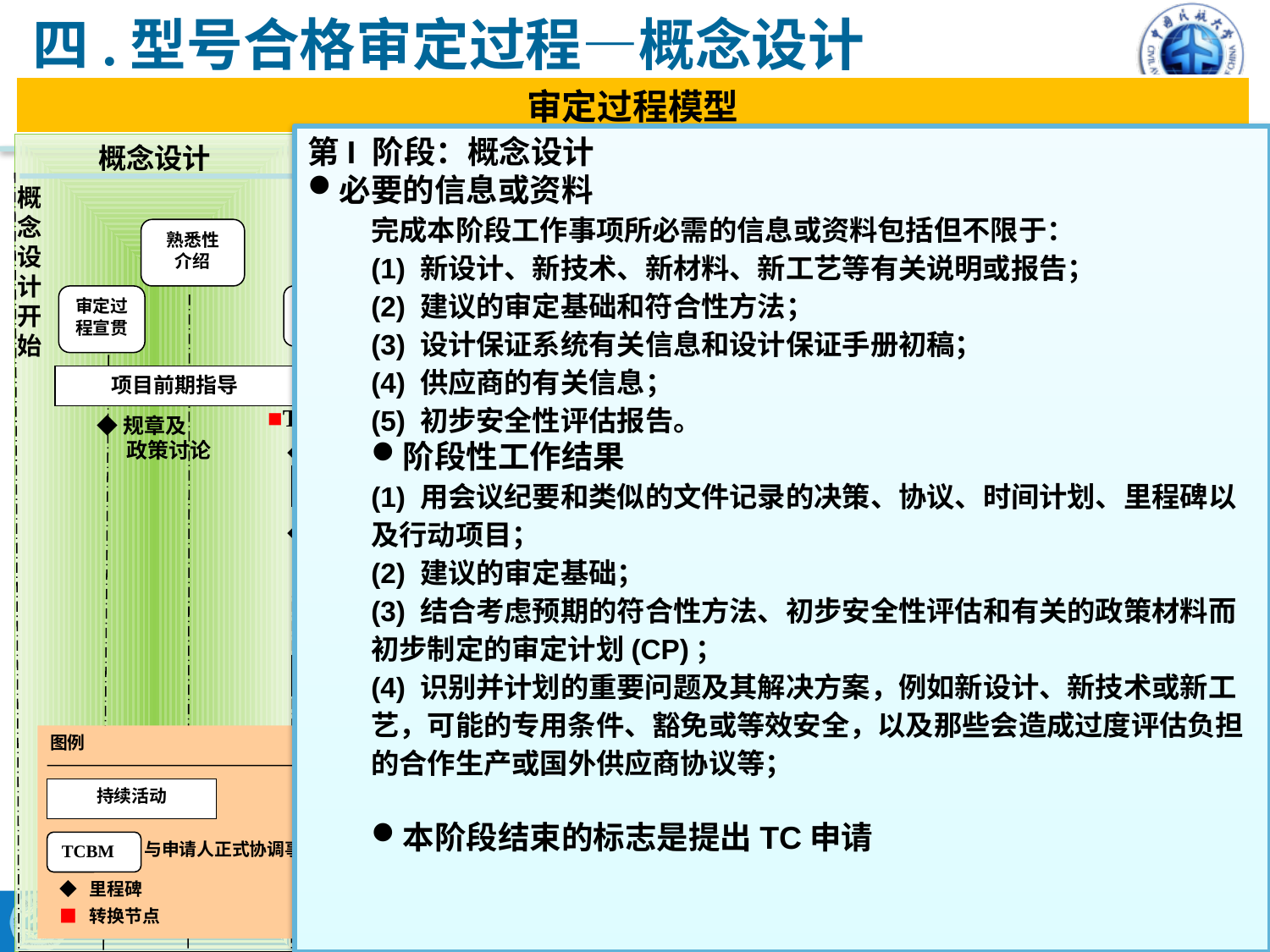

# 四.型号合格审定过程—概念设计
审定过程模型

概念设计
需求定义
符合性计划
计划实施
证后管理

概念
设计开始
熟悉性
介绍
中间TCBM
——审定基础
首飞前TCBM
产品使用结束

审定过程宣贯
首次TCBM

中间TCBM
——审定计划
最终
TCBM

项目前期指导
■TC申请

◆规章及
     政策讨论
◆提交审定计划
CAAC型号审查工作——审查组、AEG
◆预评审
型号审定（TC）■
◆受理申请
型号合格证数据单TCDS◆
◆首次TCBM准备
持续适航
◆成立审查组
适航证■
◆审定项目计划（CPP）
◆产品交付时的文件
[专项]审定计划（CP或PSCP）
产品服役
期间
◆◆问题纪要、纪要汇编

图例
■审定基础
◆确定审查组介入的范围

持续活动
ICA修订
◆监督及委派代表
◆制造符合性检查计划
TCBM
与申请人正式协调事件
证后评估
■
◆  里程碑
见实现阶段图
■  转换节点
资料保存

第I 阶段：概念设计
必要的信息或资料
完成本阶段工作事项所必需的信息或资料包括但不限于：
(1) 新设计、新技术、新材料、新工艺等有关说明或报告；
(2) 建议的审定基础和符合性方法；
(3) 设计保证系统有关信息和设计保证手册初稿；
(4) 供应商的有关信息；
(5) 初步安全性评估报告。
阶段性工作结果
(1) 用会议纪要和类似的文件记录的决策、协议、时间计划、里程碑以及行动项目；
(2) 建议的审定基础；
(3) 结合考虑预期的符合性方法、初步安全性评估和有关的政策材料而初步制定的审定计划(CP)；
(4) 识别并计划的重要问题及其解决方案，例如新设计、新技术或新工艺，可能的专用条件、豁免或等效安全，以及那些会造成过度评估负担的合作生产或国外供应商协议等；

本阶段结束的标志是提出TC申请